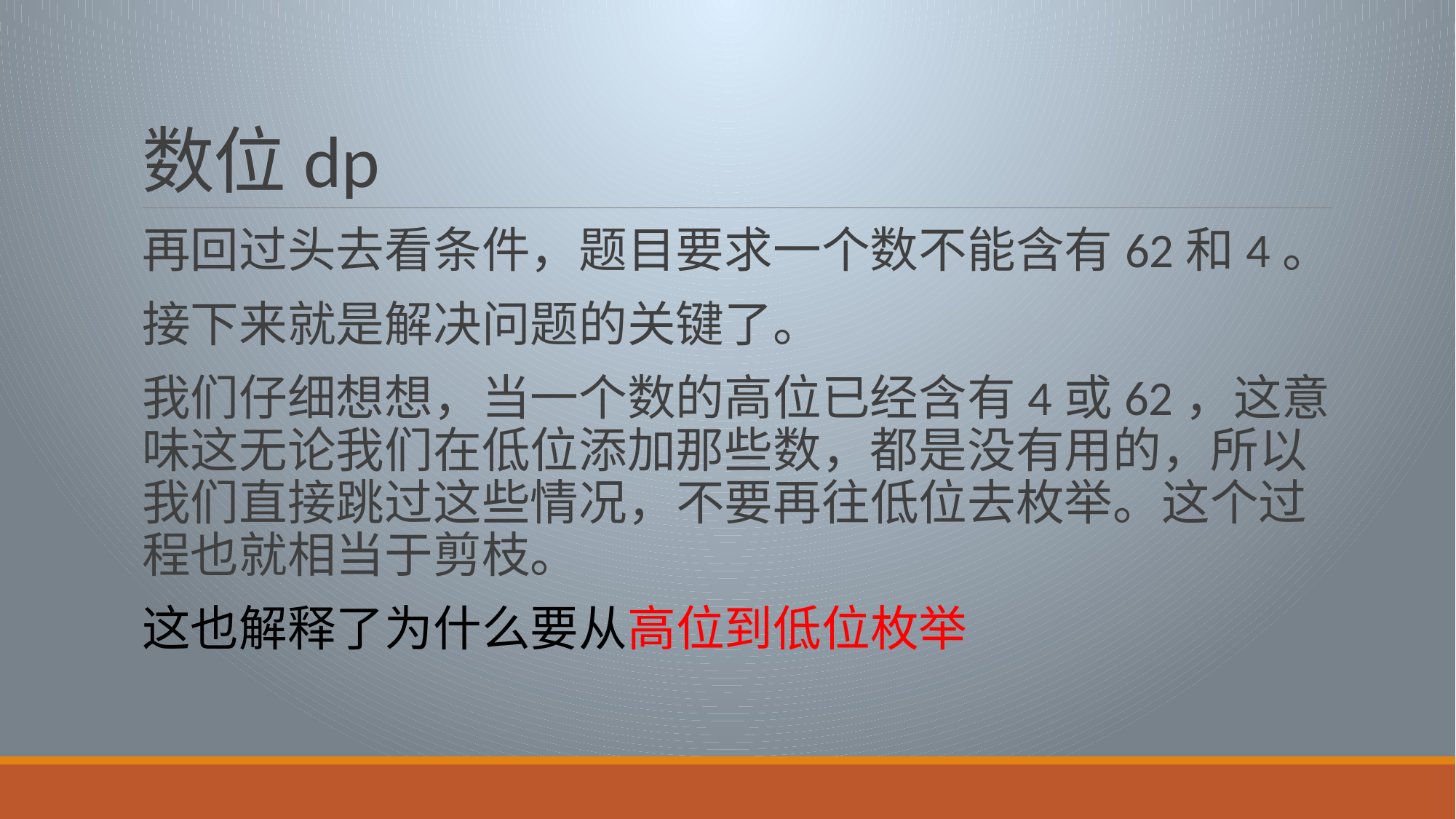

# 数位dp
再回过头去看条件，题目要求一个数不能含有62和4。
接下来就是解决问题的关键了。
我们仔细想想，当一个数的高位已经含有4或62，这意味这无论我们在低位添加那些数，都是没有用的，所以我们直接跳过这些情况，不要再往低位去枚举。这个过程也就相当于剪枝。
这也解释了为什么要从高位到低位枚举